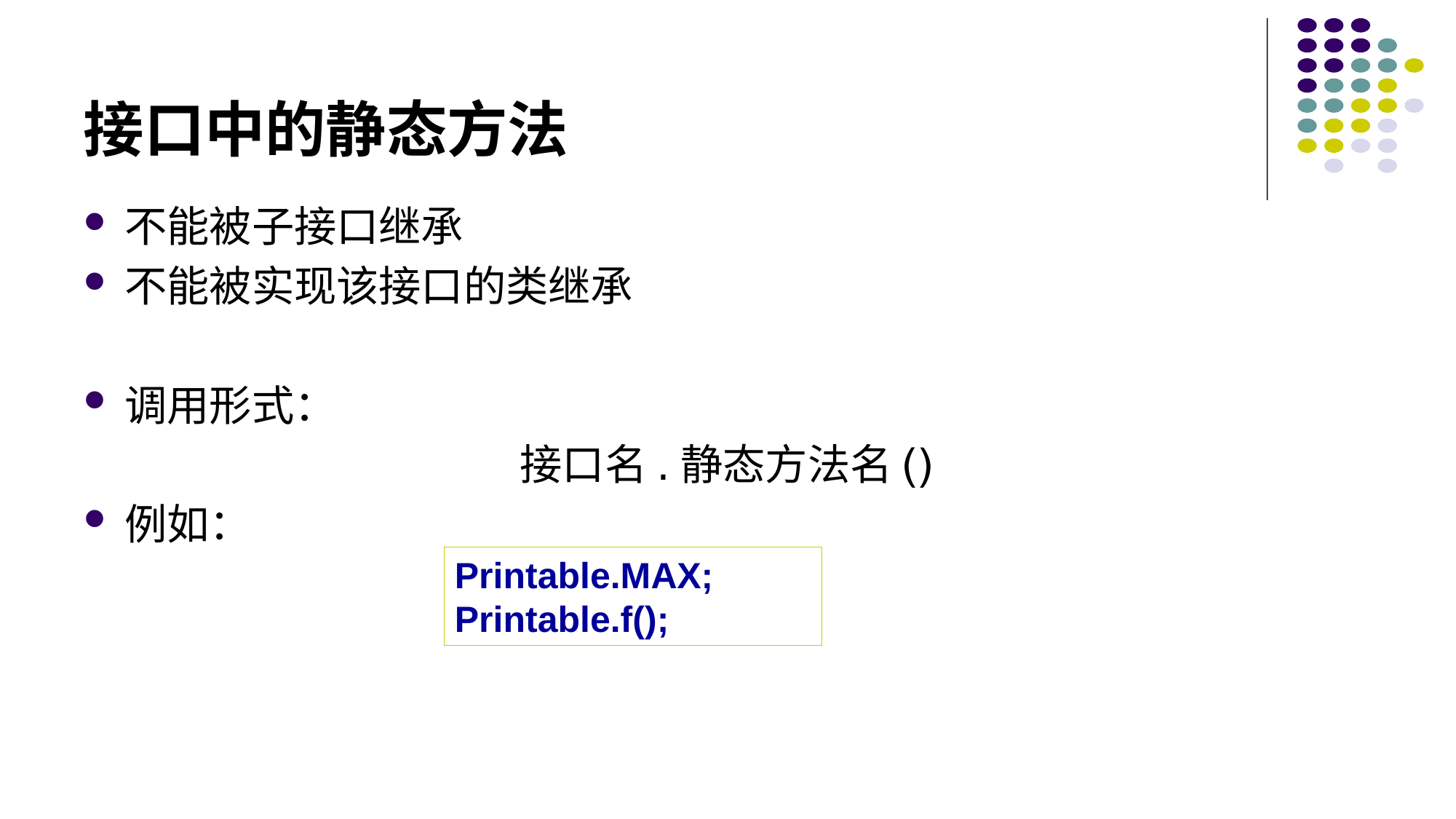

# 接口中的静态方法
不能被子接口继承
不能被实现该接口的类继承

调用形式：
接口名.静态方法名()
例如：
Printable.MAX;
Printable.f();
84